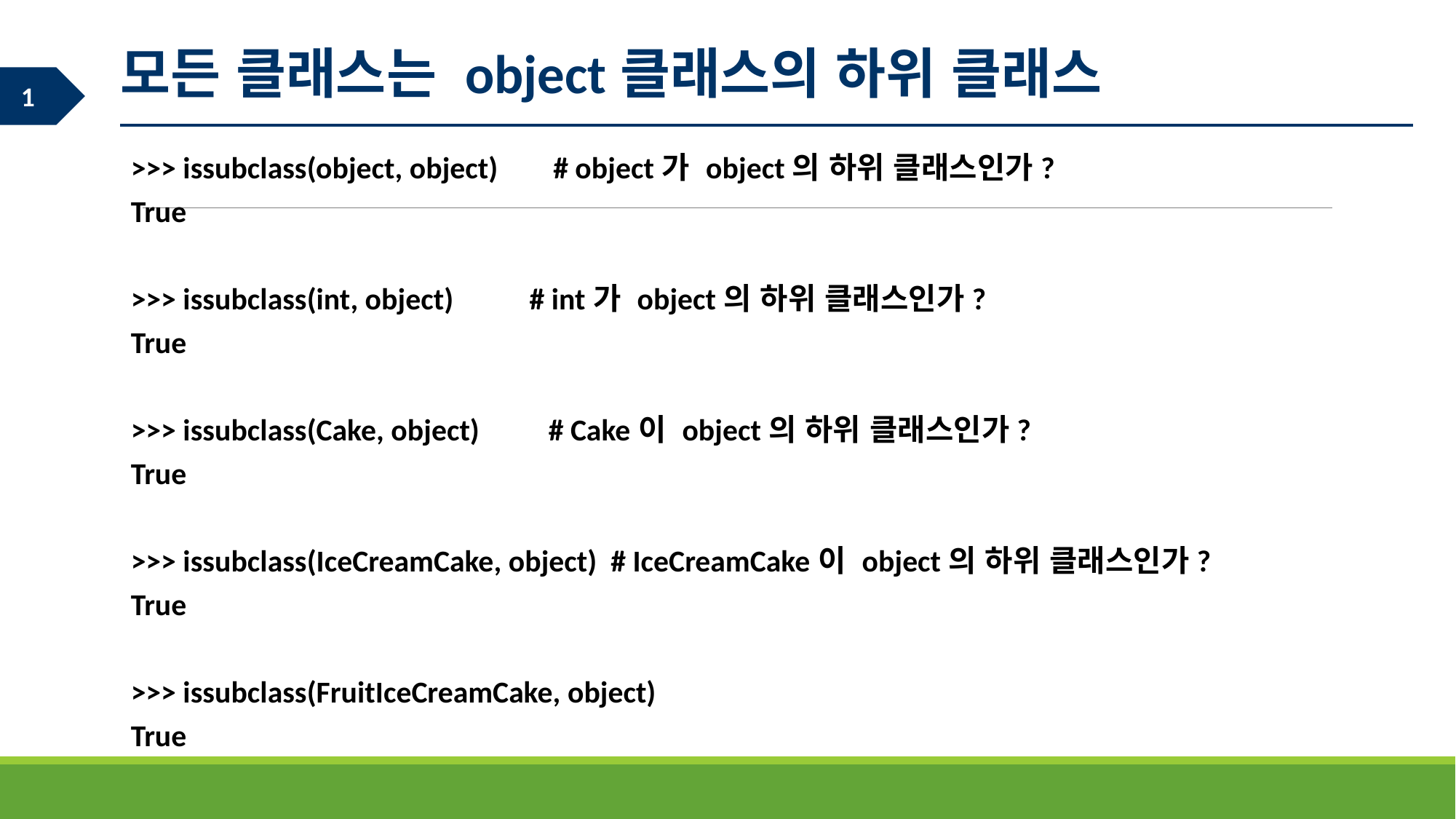

모든 클래스는 object클래스의 하위 클래스
>>> issubclass(object, object)        # object가 object의 하위 클래스인가?
True

>>> issubclass(int, object)           # int가 object의 하위 클래스인가?
True

>>> issubclass(Cake, object)          # Cake이 object의 하위 클래스인가?
True

>>> issubclass(IceCreamCake, object)  # IceCreamCake이 object의 하위 클래스인가?
True

>>> issubclass(FruitIceCreamCake, object)
True